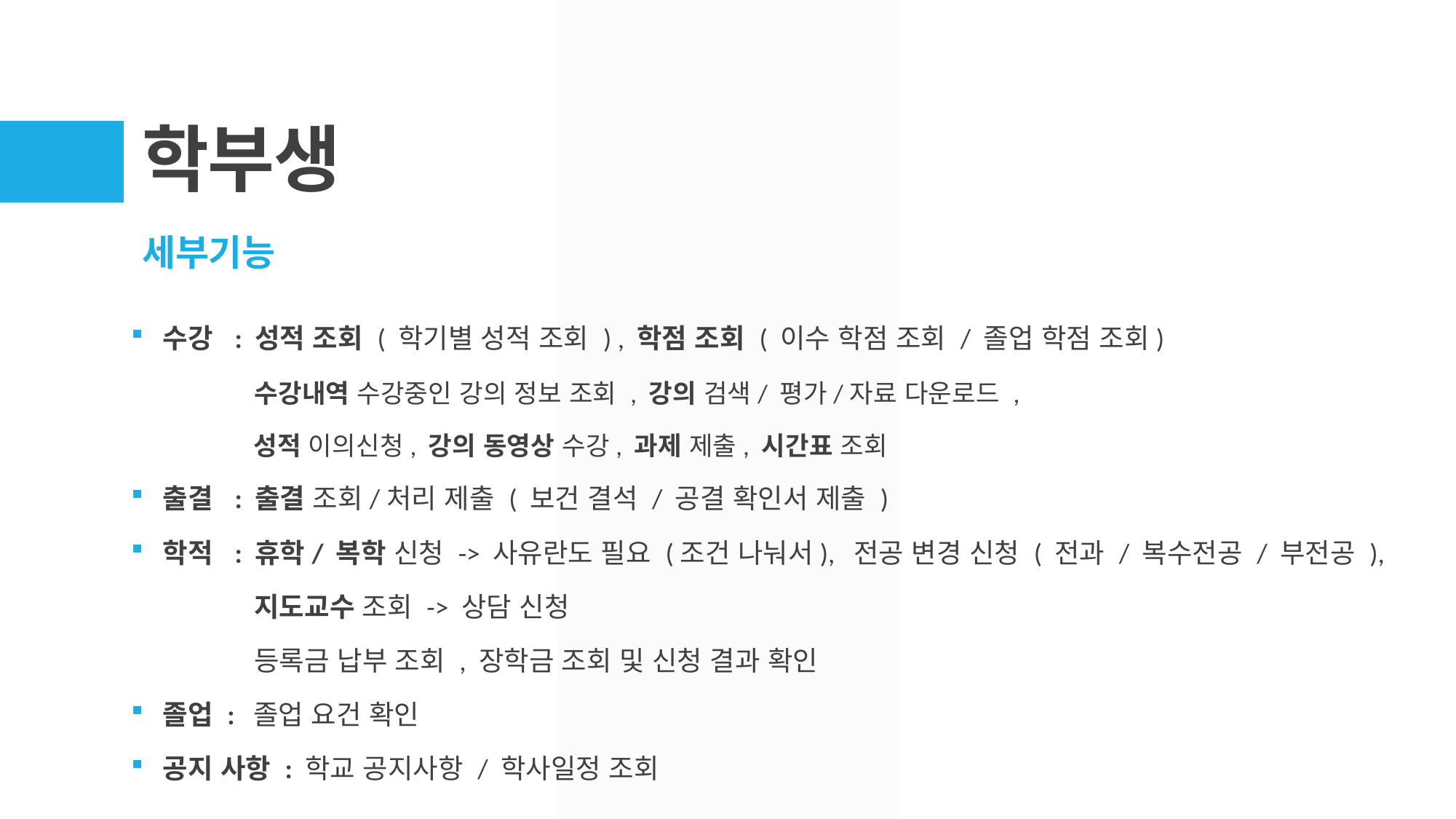

# 학부생
세부기능
수강  : 성적 조회 ( 학기별 성적 조회 ) , 학점 조회 ( 이수 학점 조회 / 졸업 학점 조회)
  	 수강내역 수강중인 강의 정보 조회 , 강의 검색/ 평가/자료 다운로드 ,
	 성적 이의신청, 강의 동영상 수강, 과제 제출, 시간표 조회
출결  : 출결 조회/처리 제출 ( 보건 결석 / 공결 확인서 제출 )
학적  : 휴학/ 복학 신청 -> 사유란도 필요 (조건 나눠서),  전공 변경 신청 ( 전과 / 복수전공 / 부전공 ),
 	 지도교수 조회 -> 상담 신청
	 등록금 납부 조회 , 장학금 조회 및 신청 결과 확인
졸업 :  졸업 요건 확인
공지 사항 : 학교 공지사항 / 학사일정 조회